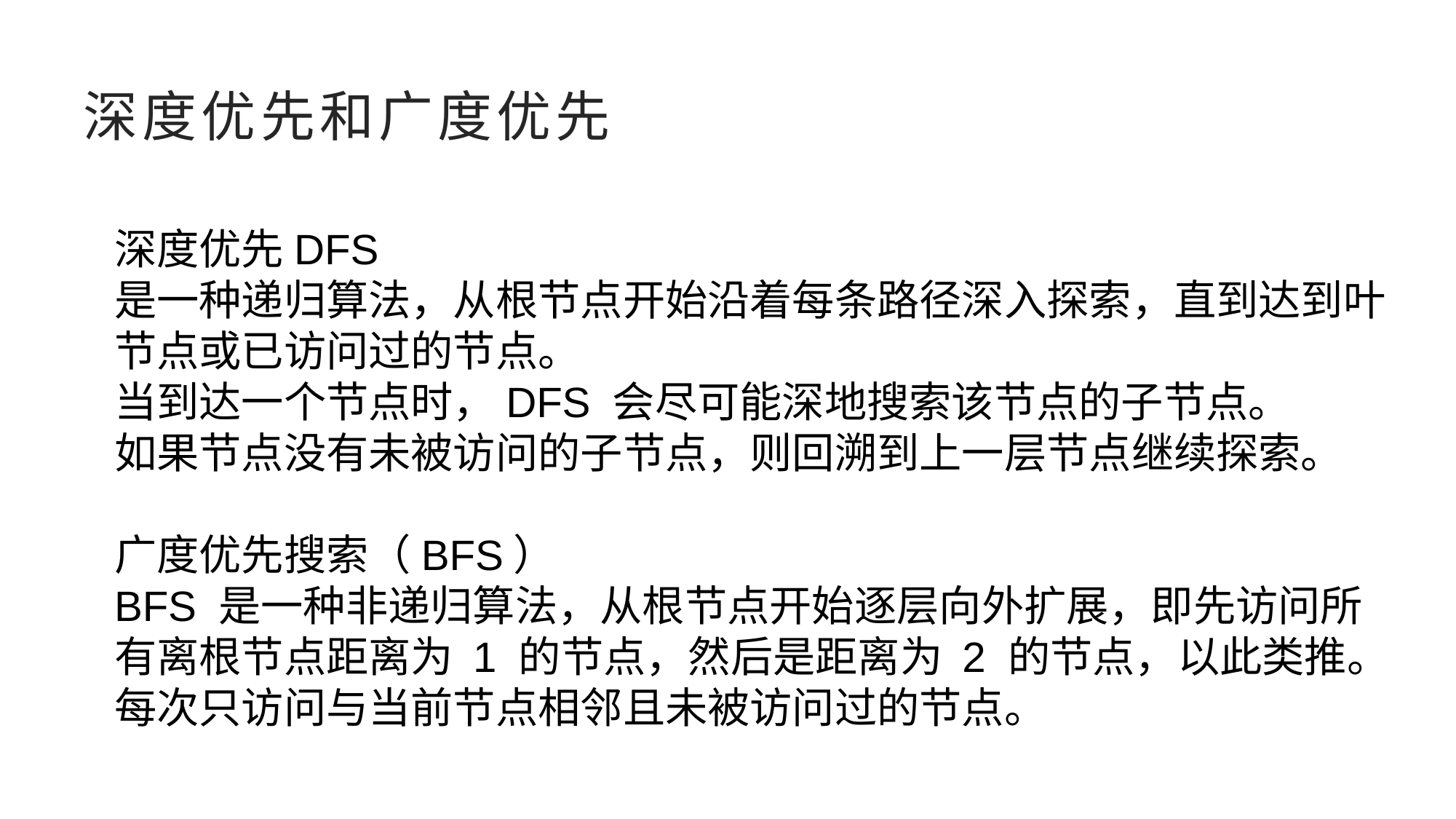

# 深度优先和广度优先
深度优先DFS
是一种递归算法，从根节点开始沿着每条路径深入探索，直到达到叶节点或已访问过的节点。
当到达一个节点时，DFS 会尽可能深地搜索该节点的子节点。
如果节点没有未被访问的子节点，则回溯到上一层节点继续探索。

广度优先搜索（BFS）
BFS 是一种非递归算法，从根节点开始逐层向外扩展，即先访问所有离根节点距离为 1 的节点，然后是距离为 2 的节点，以此类推。
每次只访问与当前节点相邻且未被访问过的节点。